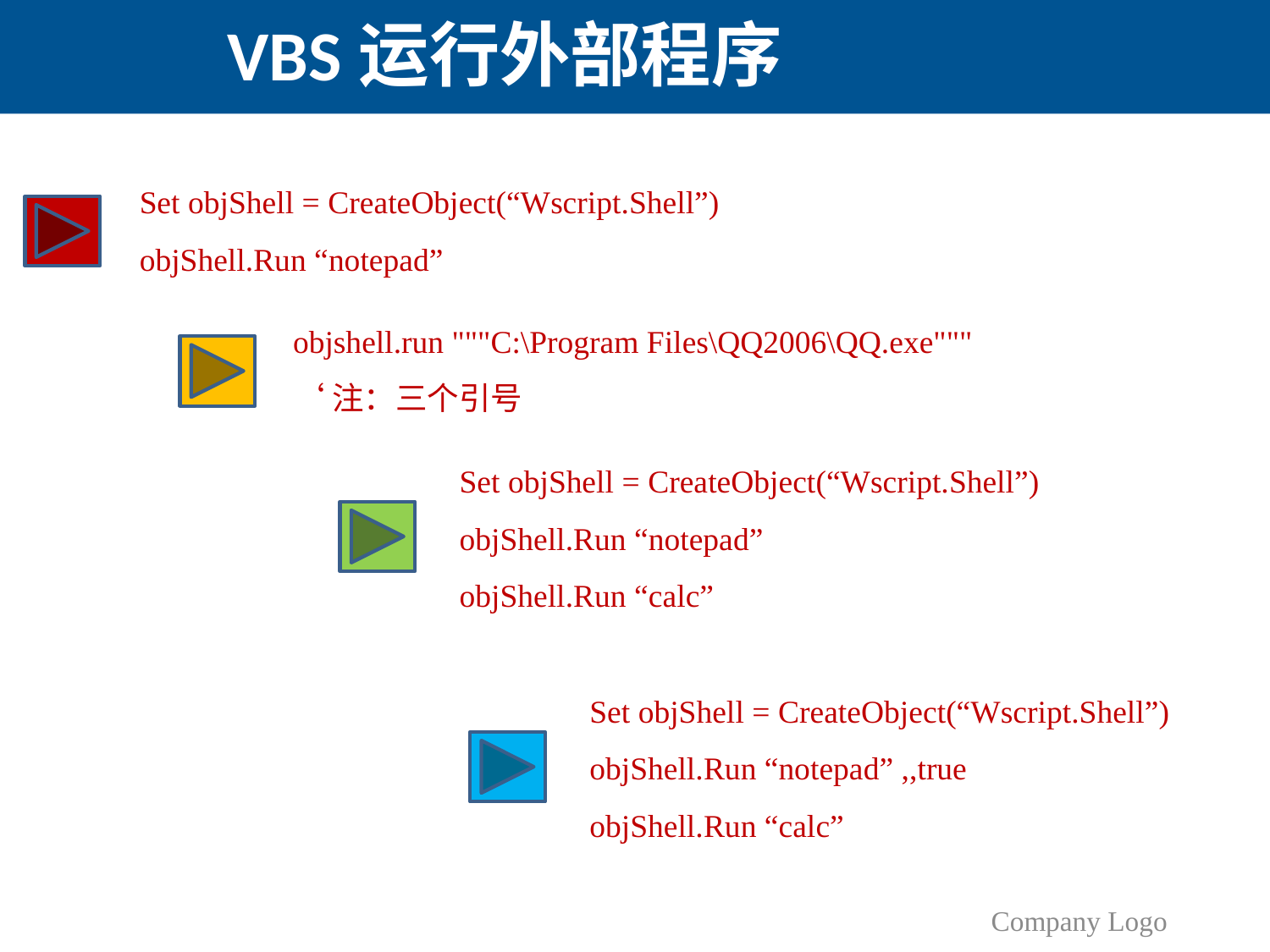

# VBS运行外部程序

Set objShell = CreateObject(“Wscript.Shell”)
objShell.Run “notepad”

objshell.run """C:\Program Files\QQ2006\QQ.exe"""
‘注：三个引号

Set objShell = CreateObject(“Wscript.Shell”)
objShell.Run “notepad”
objShell.Run “calc”

Set objShell = CreateObject(“Wscript.Shell”)
objShell.Run “notepad” ,,true
objShell.Run “calc”

Company Logo